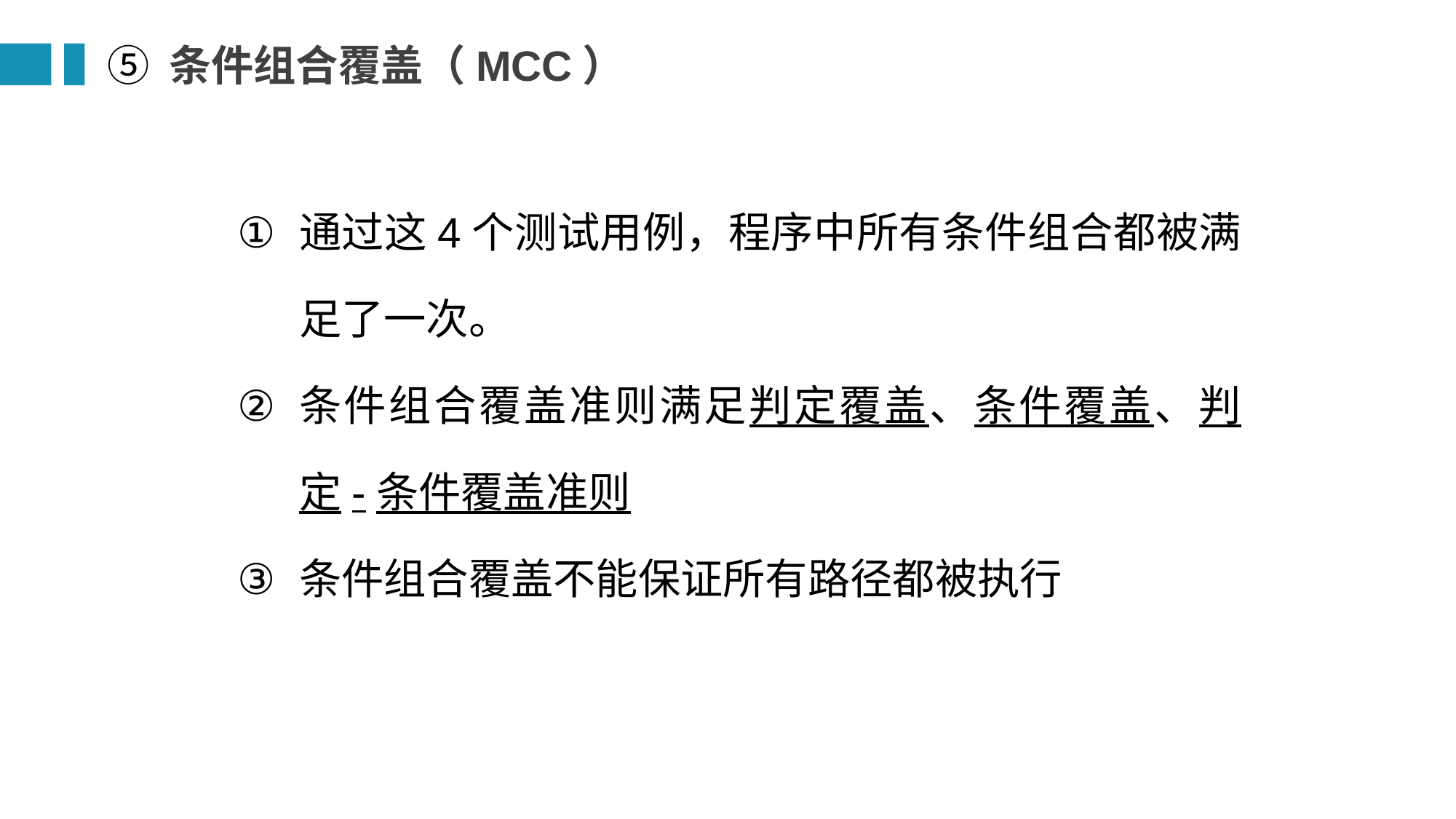

⑤ 条件组合覆盖（MCC）

通过这4个测试用例，程序中所有条件组合都被满足了一次。
条件组合覆盖准则满足判定覆盖、条件覆盖、判定-条件覆盖准则
条件组合覆盖不能保证所有路径都被执行
75